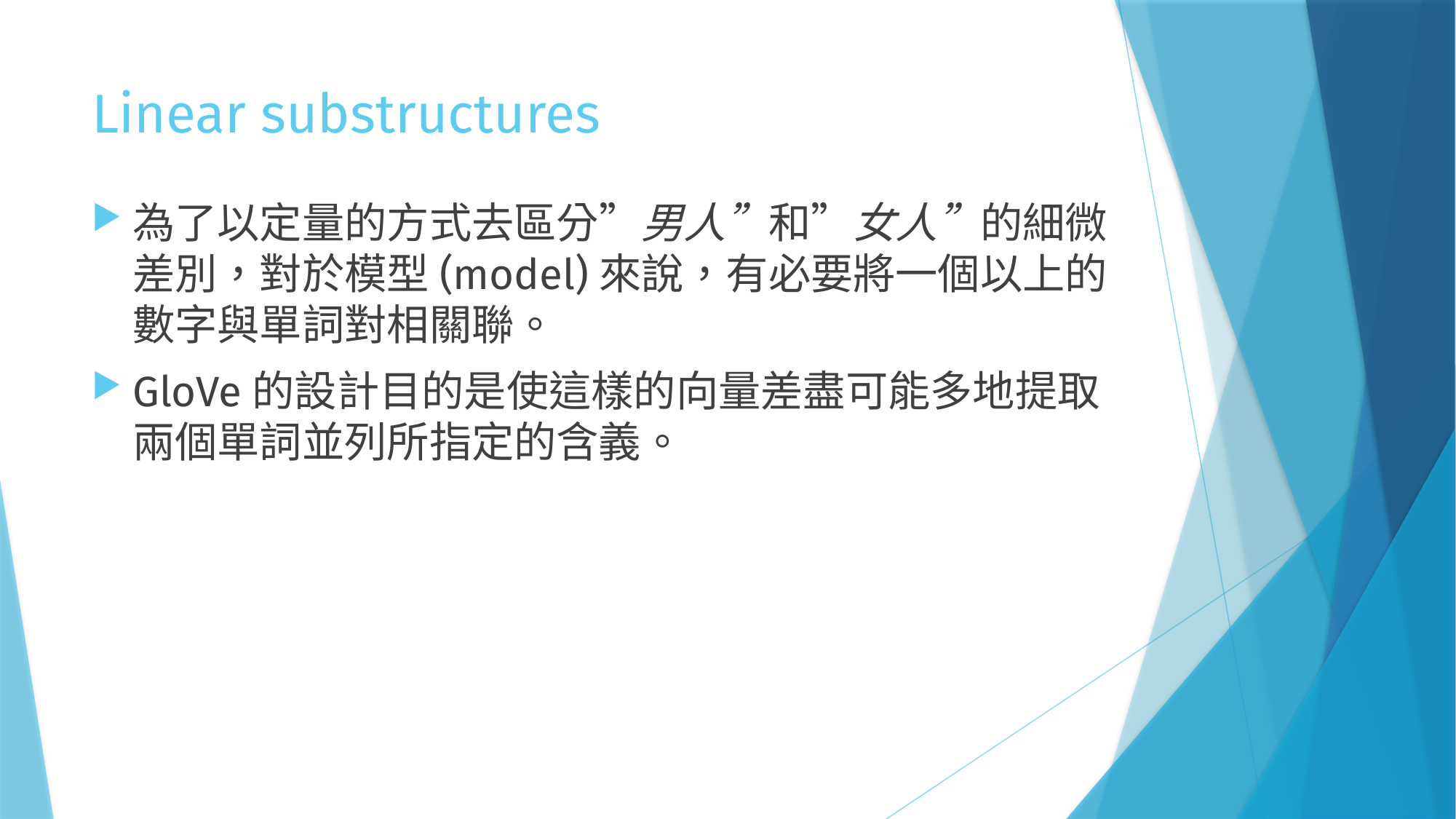

# Linear substructures
為了以定量的方式去區分”男人”和”女人”的細微差別，對於模型(model)來說，有必要將一個以上的數字與單詞對相關聯。
GloVe的設計目的是使這樣的向量差盡可能多地提取兩個單詞並列所指定的含義。